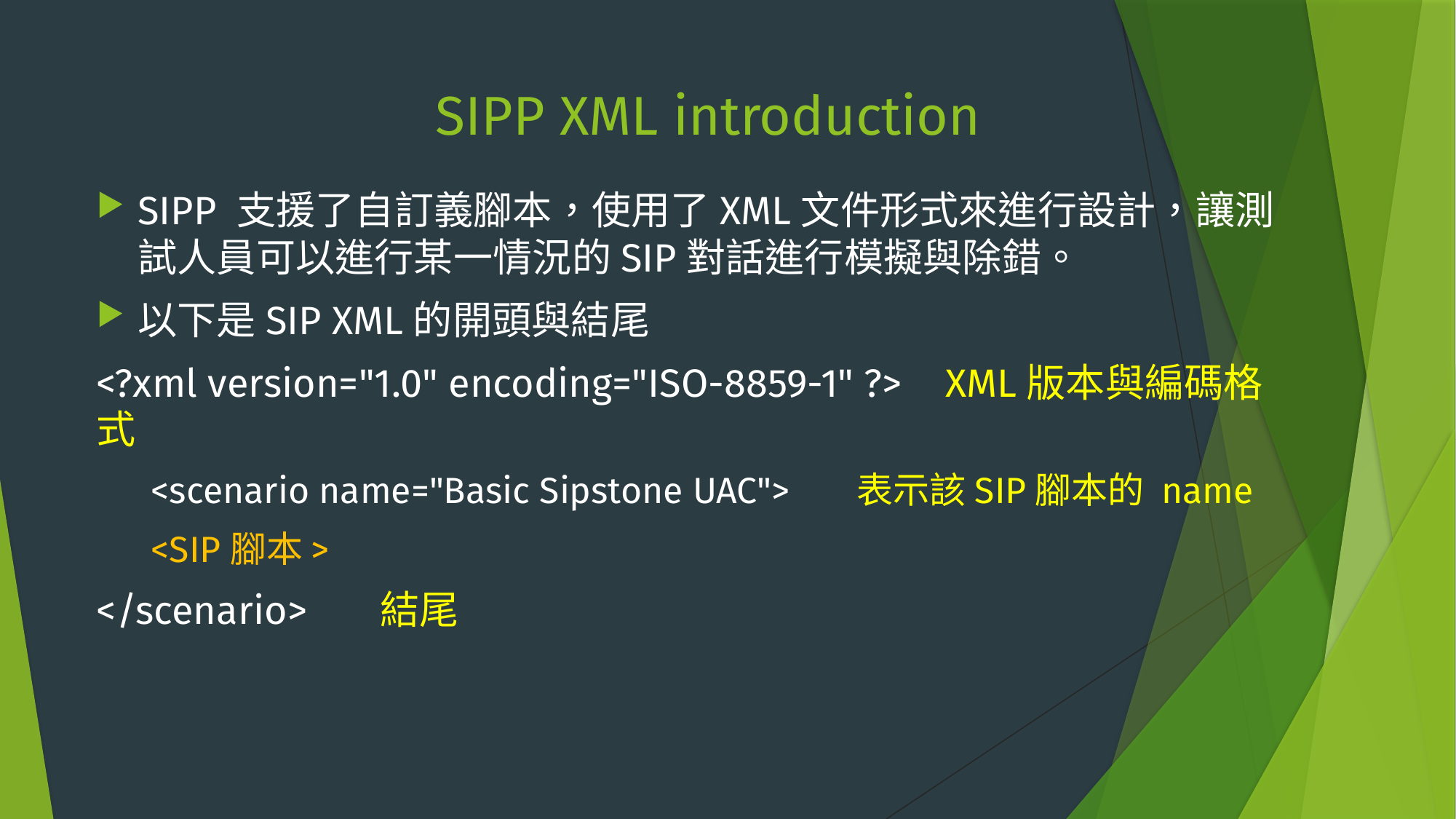

# SIPP XML introduction
SIPP 支援了自訂義腳本，使用了XML文件形式來進行設計，讓測試人員可以進行某一情況的SIP對話進行模擬與除錯。
以下是SIP XML的開頭與結尾
<?xml version="1.0" encoding="ISO-8859-1" ?>    XML版本與編碼格式
<scenario name="Basic Sipstone UAC">      表示該SIP腳本的 name
<SIP腳本>
</scenario>      結尾